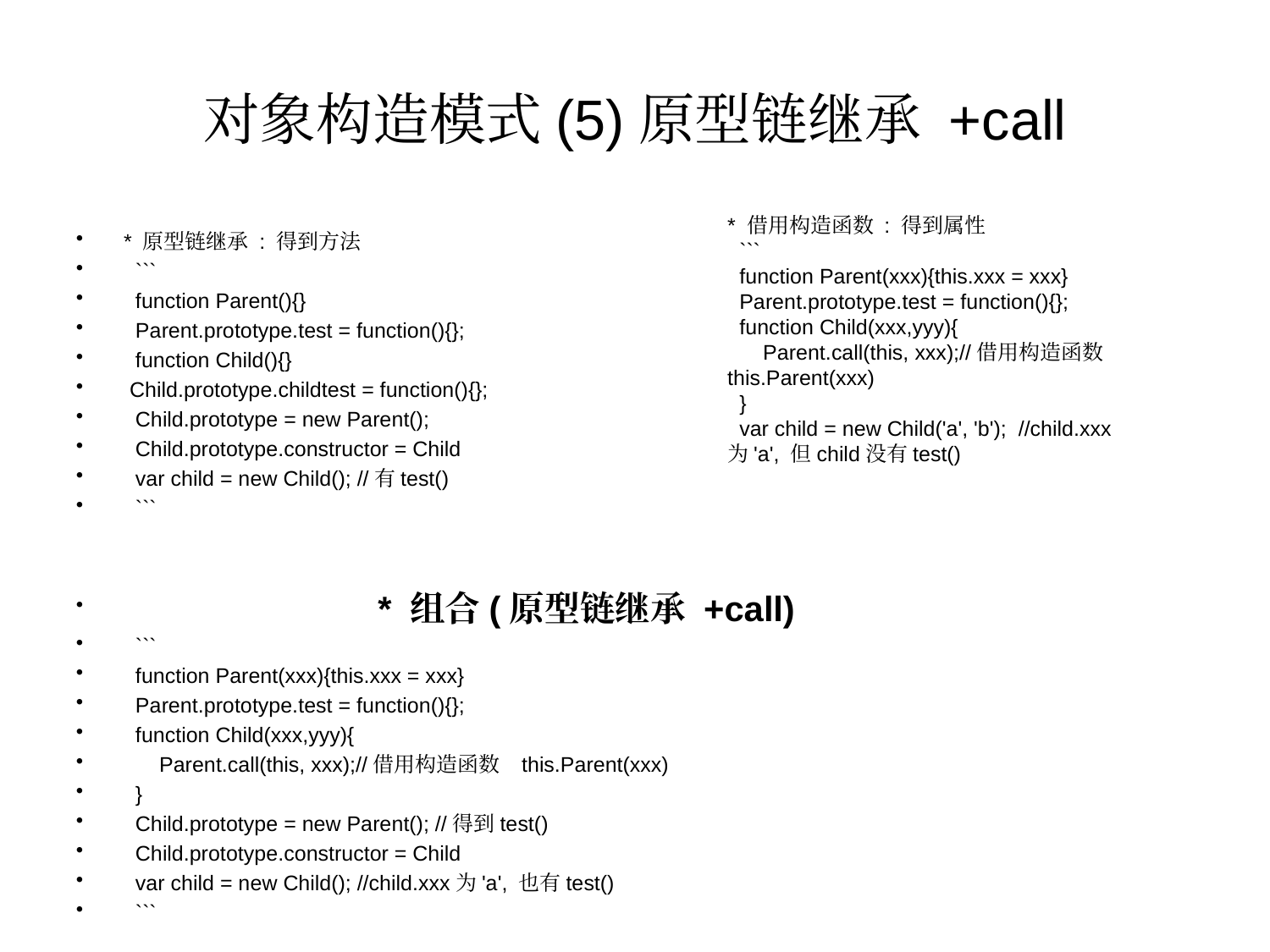

# 对象构造模式(5)原型链继承 +call
* 借用构造函数 : 得到属性
  ```
  function Parent(xxx){this.xxx = xxx}
  Parent.prototype.test = function(){};
  function Child(xxx,yyy){
      Parent.call(this, xxx);//借用构造函数   this.Parent(xxx)
  }
  var child = new Child('a', 'b');  //child.xxx为'a', 但child没有test()

* 原型链继承 : 得到方法
  ```
  function Parent(){}
  Parent.prototype.test = function(){};
  function Child(){}
 Child.prototype.childtest = function(){};
  Child.prototype = new Parent();
  Child.prototype.constructor = Child
  var child = new Child(); //有test()
  ```

                                         * 组合(原型链继承 +call)
  ```
  function Parent(xxx){this.xxx = xxx}
  Parent.prototype.test = function(){};
  function Child(xxx,yyy){
      Parent.call(this, xxx);//借用构造函数   this.Parent(xxx)
  }
  Child.prototype = new Parent(); //得到test()
  Child.prototype.constructor = Child
  var child = new Child(); //child.xxx为'a', 也有test()
  ```